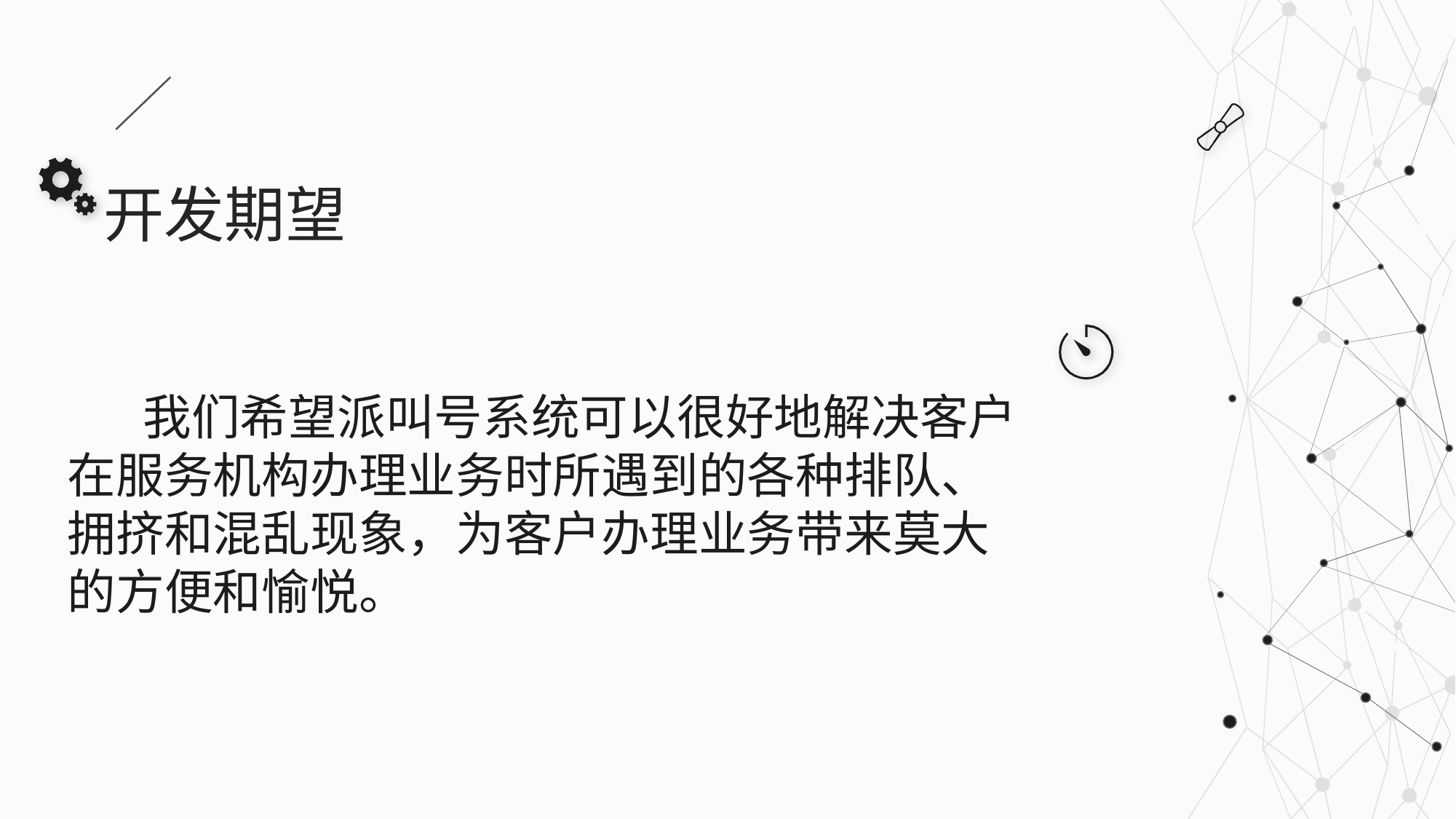

开发期望

       我们希望派叫号系统可以很好地解决客户在服务机构办理业务时所遇到的各种排队、拥挤和混乱现象，为客户办理业务带来莫大的方便和愉悦。